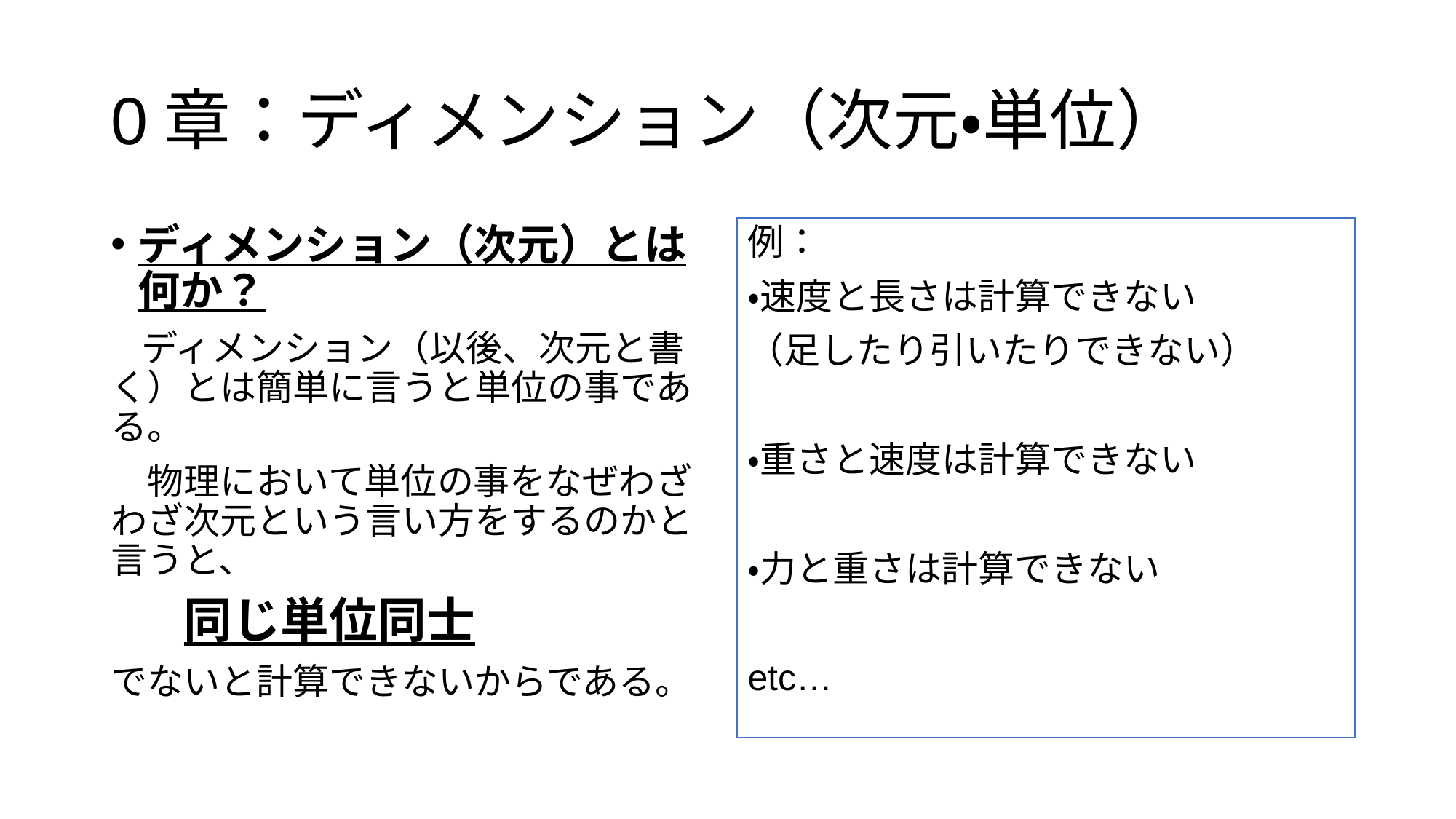

# 0章：ディメンション（次元・単位）
ディメンション（次元）とは何か？
　ディメンション（以後、次元と書く）とは簡単に言うと単位の事である。
　物理において単位の事をなぜわざわざ次元という言い方をするのかと言うと、
　　同じ単位同士
でないと計算できないからである。
例：
・速度と長さは計算できない
（足したり引いたりできない）

・重さと速度は計算できない

・力と重さは計算できない

etc…